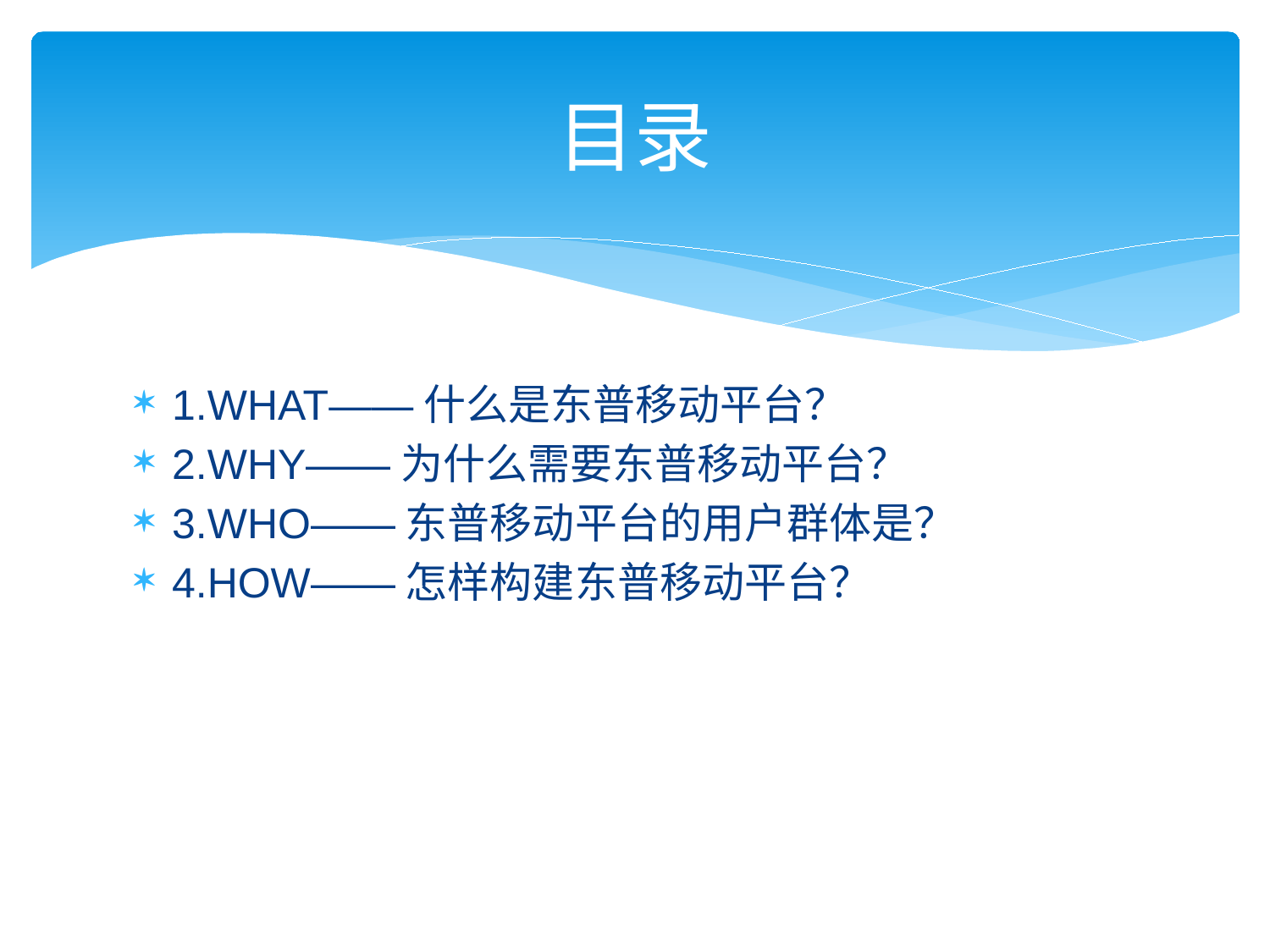

# 目录
1.WHAT——什么是东普移动平台？
2.WHY——为什么需要东普移动平台？
3.WHO——东普移动平台的用户群体是？
4.HOW——怎样构建东普移动平台？